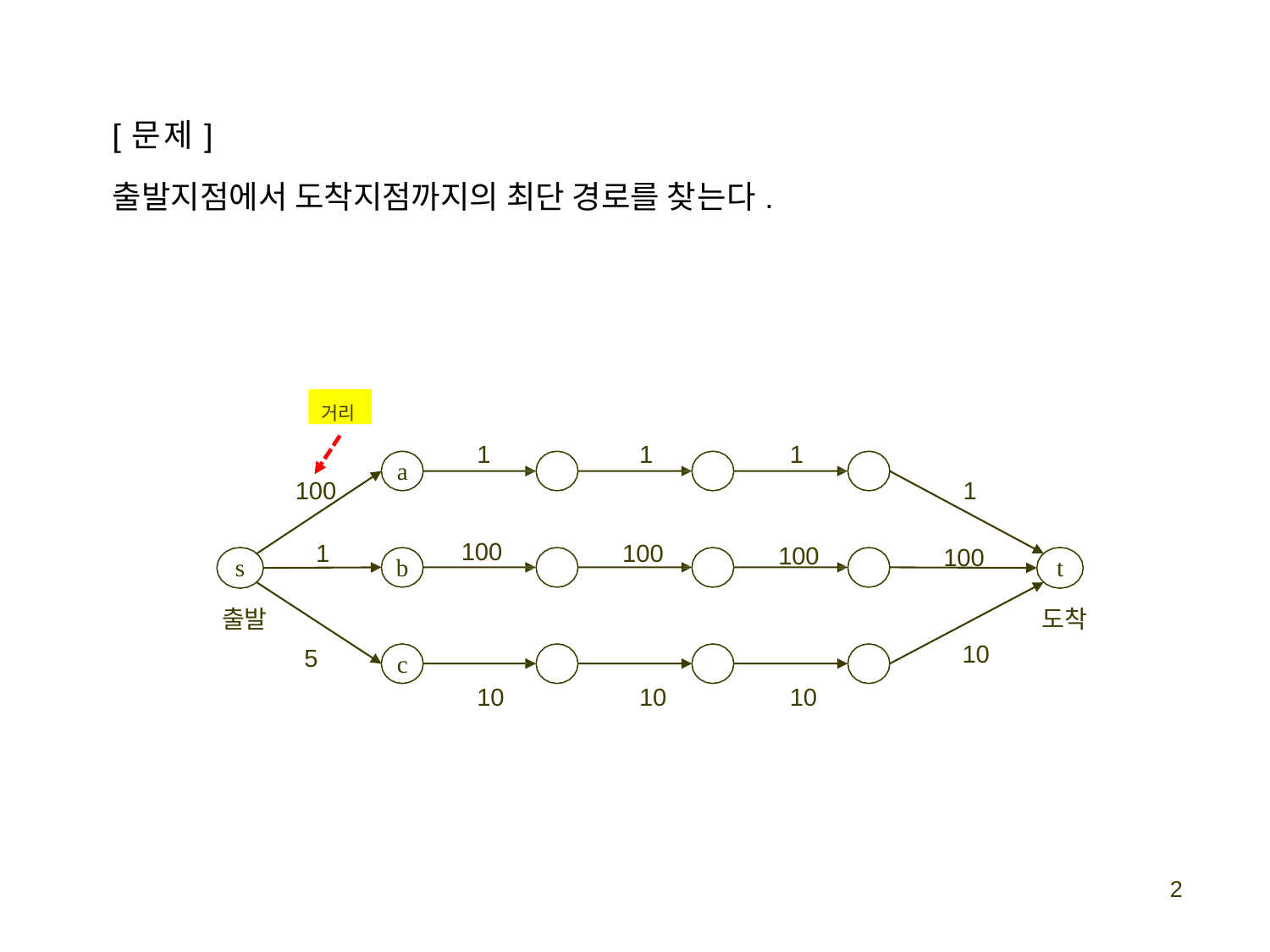

[문제]
출발지점에서 도착지점까지의 최단 경로를 찾는다.
거리

1
1
1

a
100
1
100
100
1
100
100

b
s
출발
t
도착
10
5

c
10
10
10
2